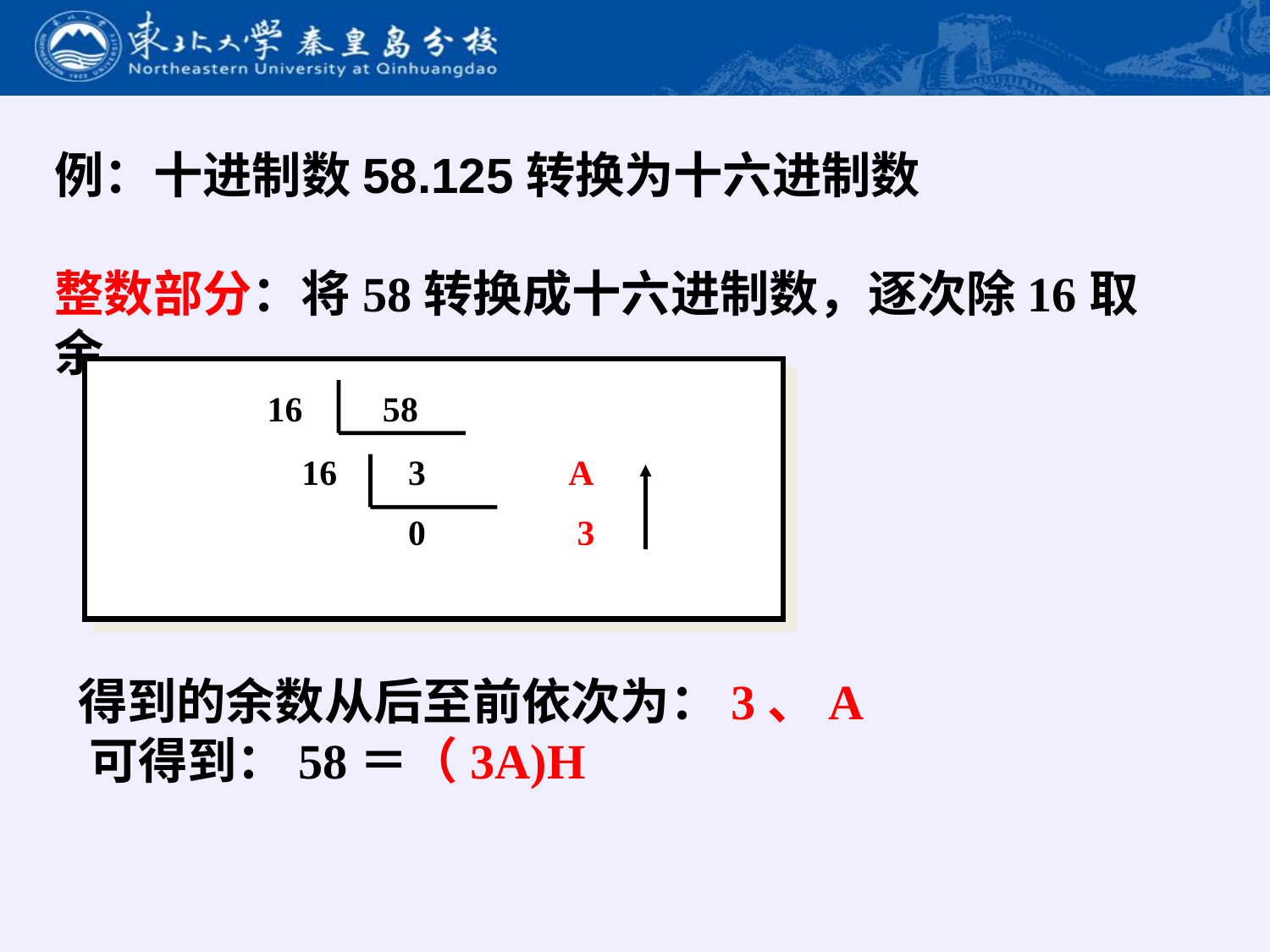

例：十进制数58.125转换为十六进制数

整数部分：将58转换成十六进制数，逐次除16取余
            16         58
                       16        3                A
                                   0                 3

 得到的余数从后至前依次为：3、A
  可得到：58＝（3A)H